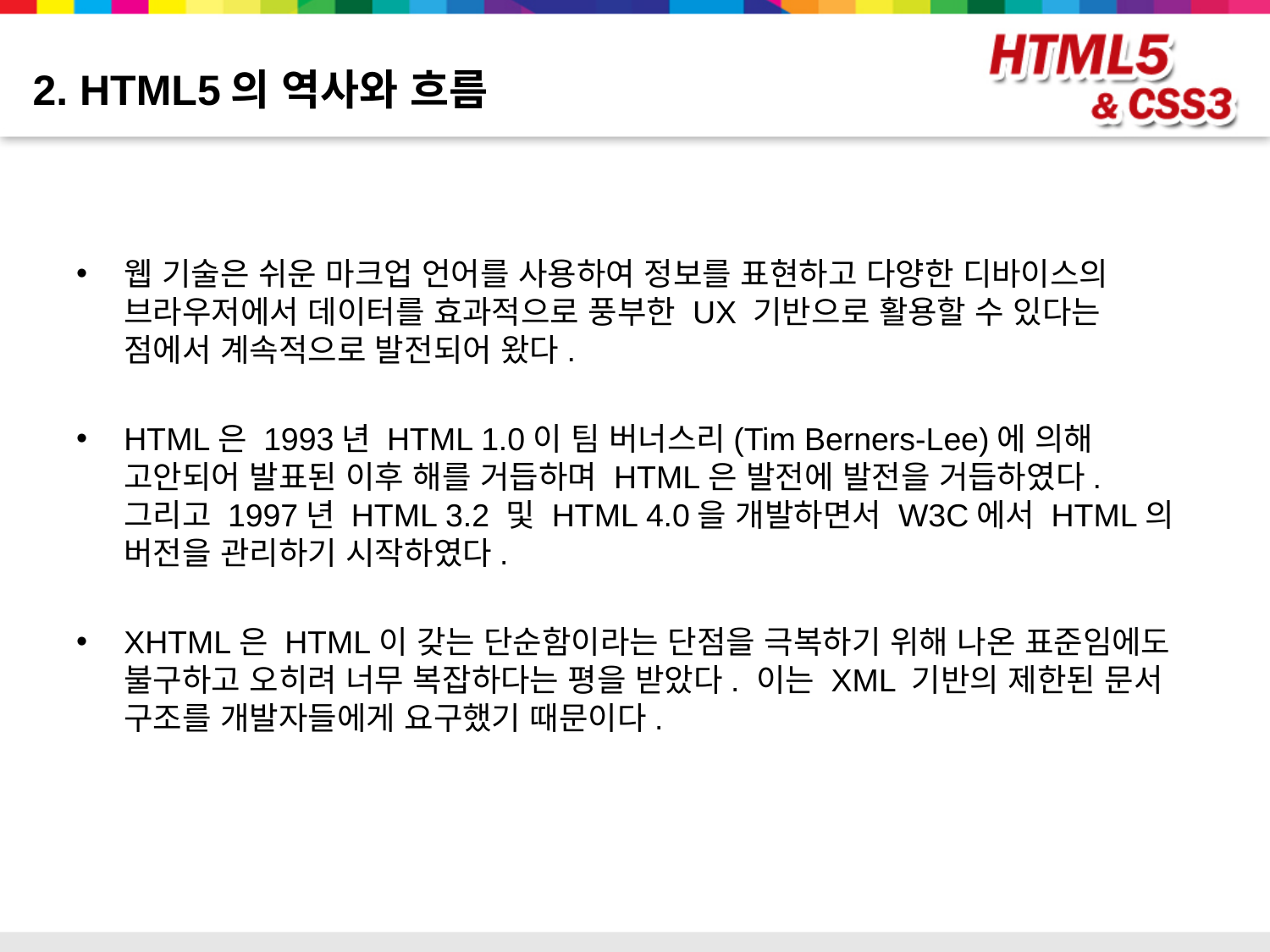

# 2. HTML5의 역사와 흐름
웹 기술은 쉬운 마크업 언어를 사용하여 정보를 표현하고 다양한 디바이스의 브라우저에서 데이터를 효과적으로 풍부한 UX 기반으로 활용할 수 있다는 점에서 계속적으로 발전되어 왔다.

HTML은 1993년 HTML 1.0이 팀 버너스리(Tim Berners-Lee)에 의해 고안되어 발표된 이후 해를 거듭하며 HTML은 발전에 발전을 거듭하였다. 그리고 1997년 HTML 3.2 및 HTML 4.0을 개발하면서 W3C에서 HTML의 버전을 관리하기 시작하였다.

XHTML은 HTML이 갖는 단순함이라는 단점을 극복하기 위해 나온 표준임에도 불구하고 오히려 너무 복잡하다는 평을 받았다. 이는 XML 기반의 제한된 문서 구조를 개발자들에게 요구했기 때문이다.